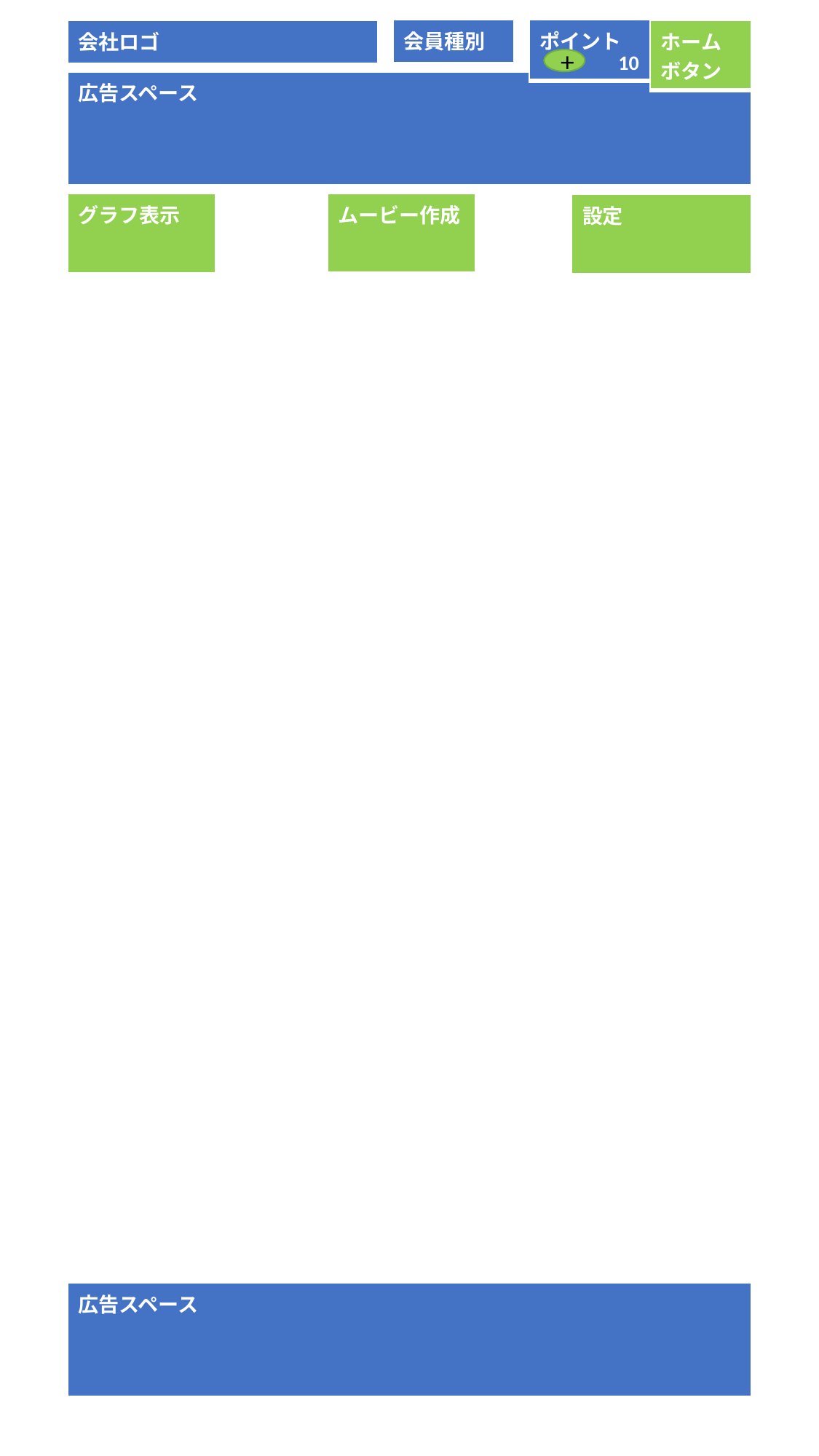

| 会員種別 |
| --- |
| ポイント 10 |
| --- |
| 会社ロゴ |
| --- |
| ホームボタン |
| --- |
+
| 広告スペース |
| --- |
| ムービー作成 |
| --- |
| グラフ表示 |
| --- |
| 設定 |
| --- |
| 広告スペース |
| --- |